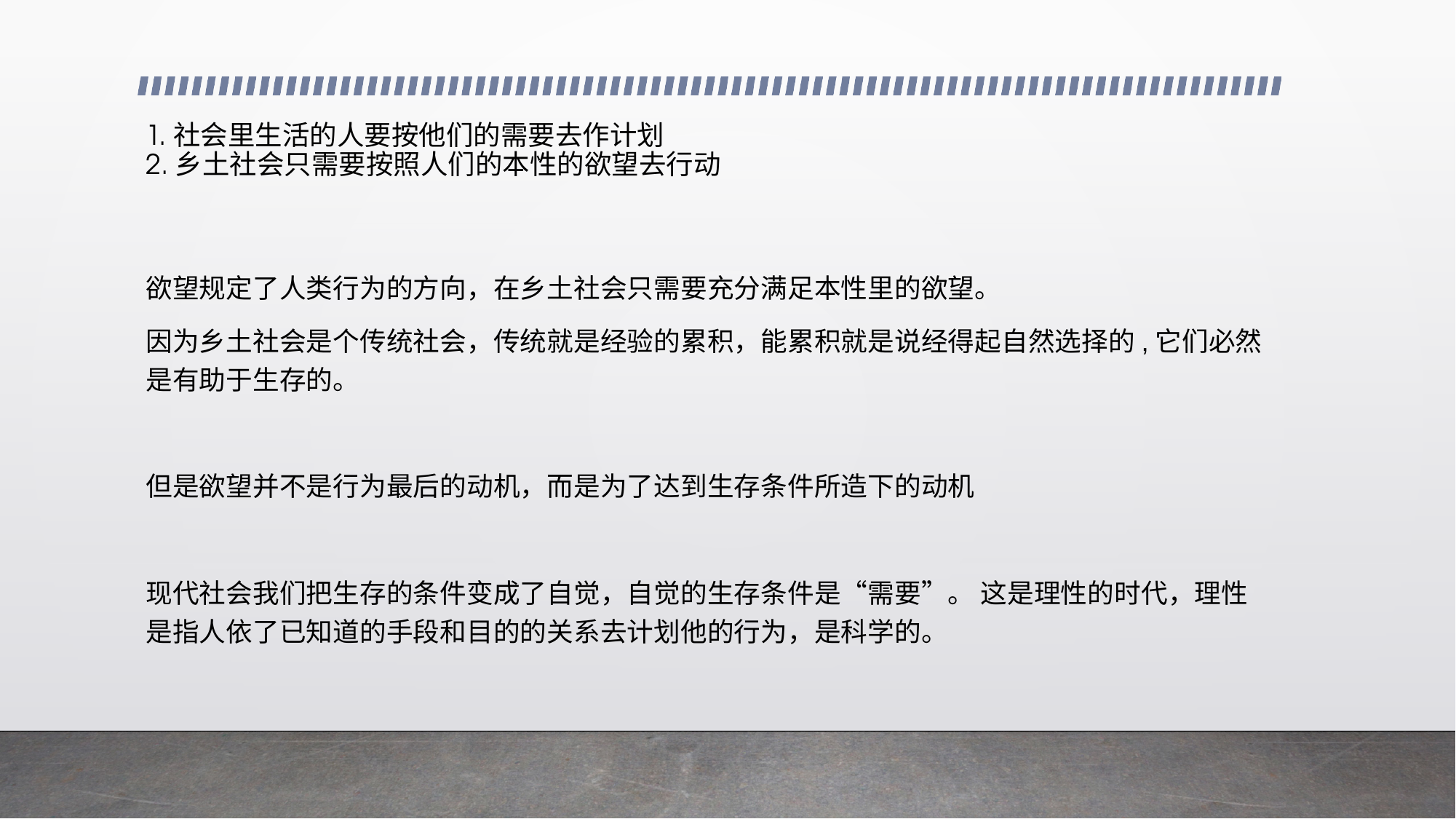

# 1.社会里生活的人要按他们的需要去作计划 2.乡土社会只需要按照人们的本性的欲望去行动
欲望规定了人类行为的方向，在乡土社会只需要充分满足本性里的欲望。
因为乡土社会是个传统社会，传统就是经验的累积，能累积就是说经得起自然选择的,它们必然是有助于生存的。

但是欲望并不是行为最后的动机，而是为了达到生存条件所造下的动机

现代社会我们把生存的条件变成了自觉，自觉的生存条件是“需要”。 这是理性的时代，理性是指人依了已知道的手段和目的的关系去计划他的行为，是科学的。